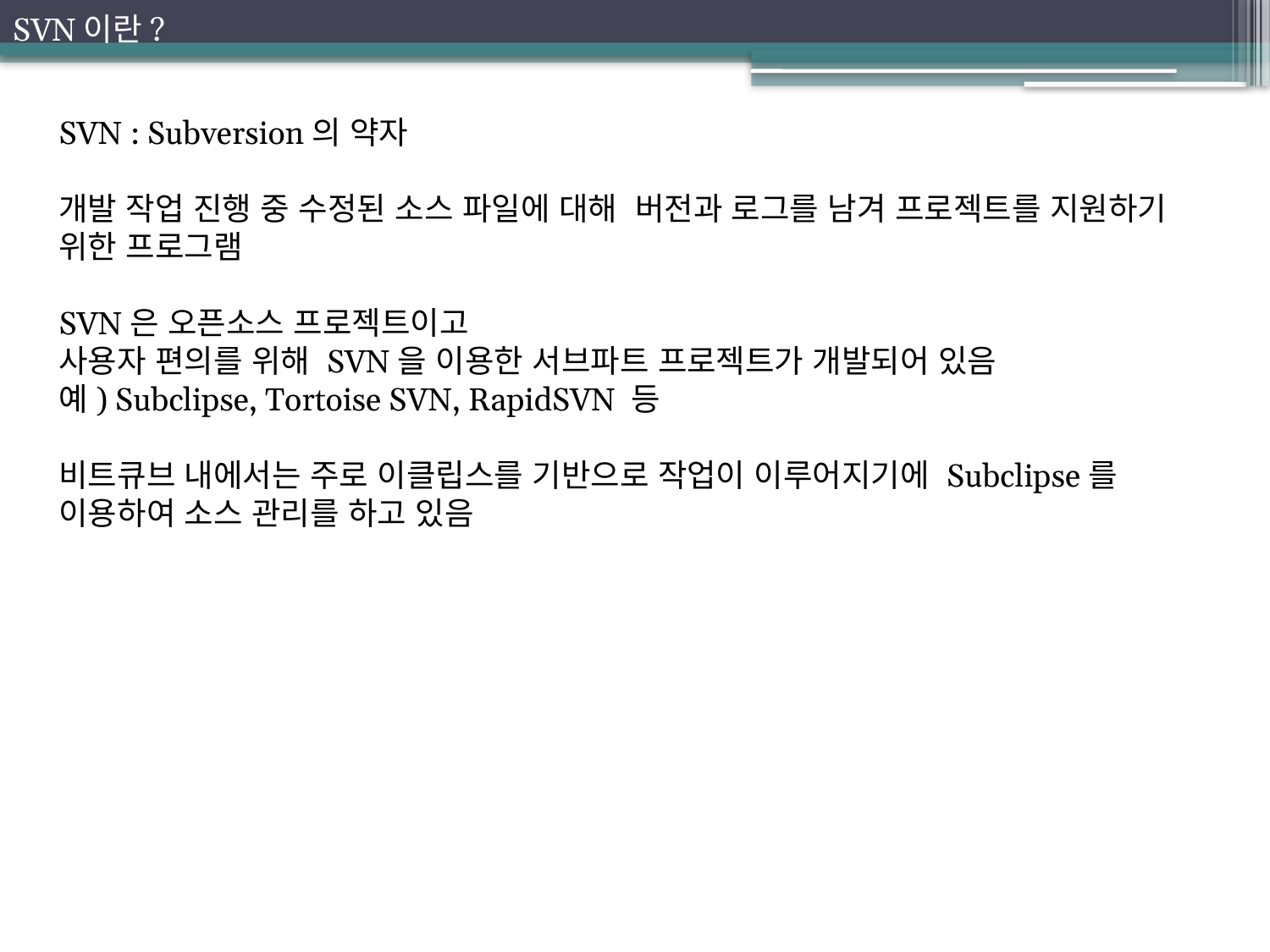

SVN이란?
SVN : Subversion의 약자

개발 작업 진행 중 수정된 소스 파일에 대해  버전과 로그를 남겨 프로젝트를 지원하기
위한 프로그램

SVN은 오픈소스 프로젝트이고
사용자 편의를 위해 SVN을 이용한 서브파트 프로젝트가 개발되어 있음
예) Subclipse, Tortoise SVN, RapidSVN 등

비트큐브 내에서는 주로 이클립스를 기반으로 작업이 이루어지기에 Subclipse를
이용하여 소스 관리를 하고 있음